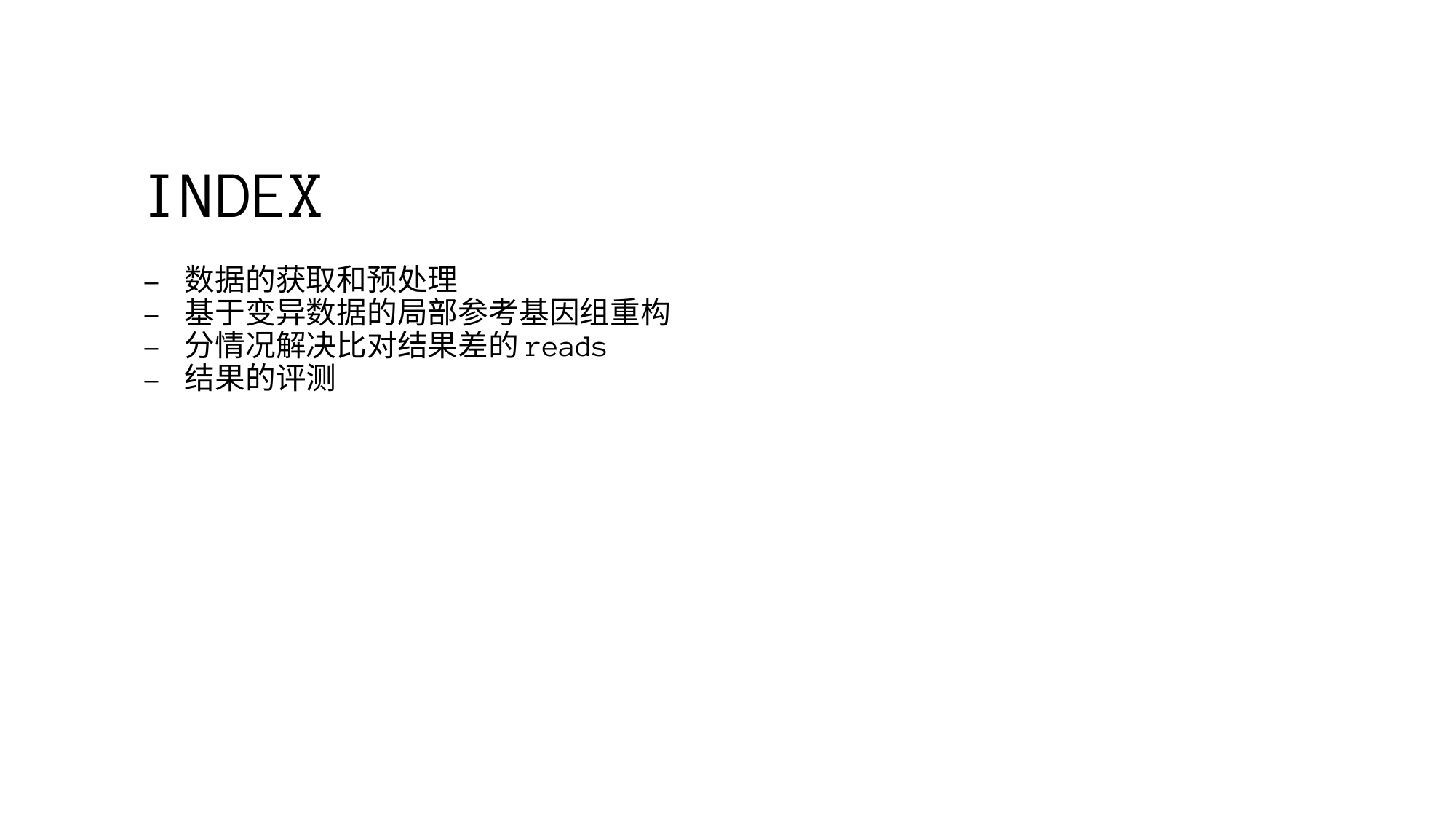

# INDEX - 数据的获取和预处理 - 基于变异数据的局部参考基因组重构 - 分情况解决比对结果差的reads - 结果的评测